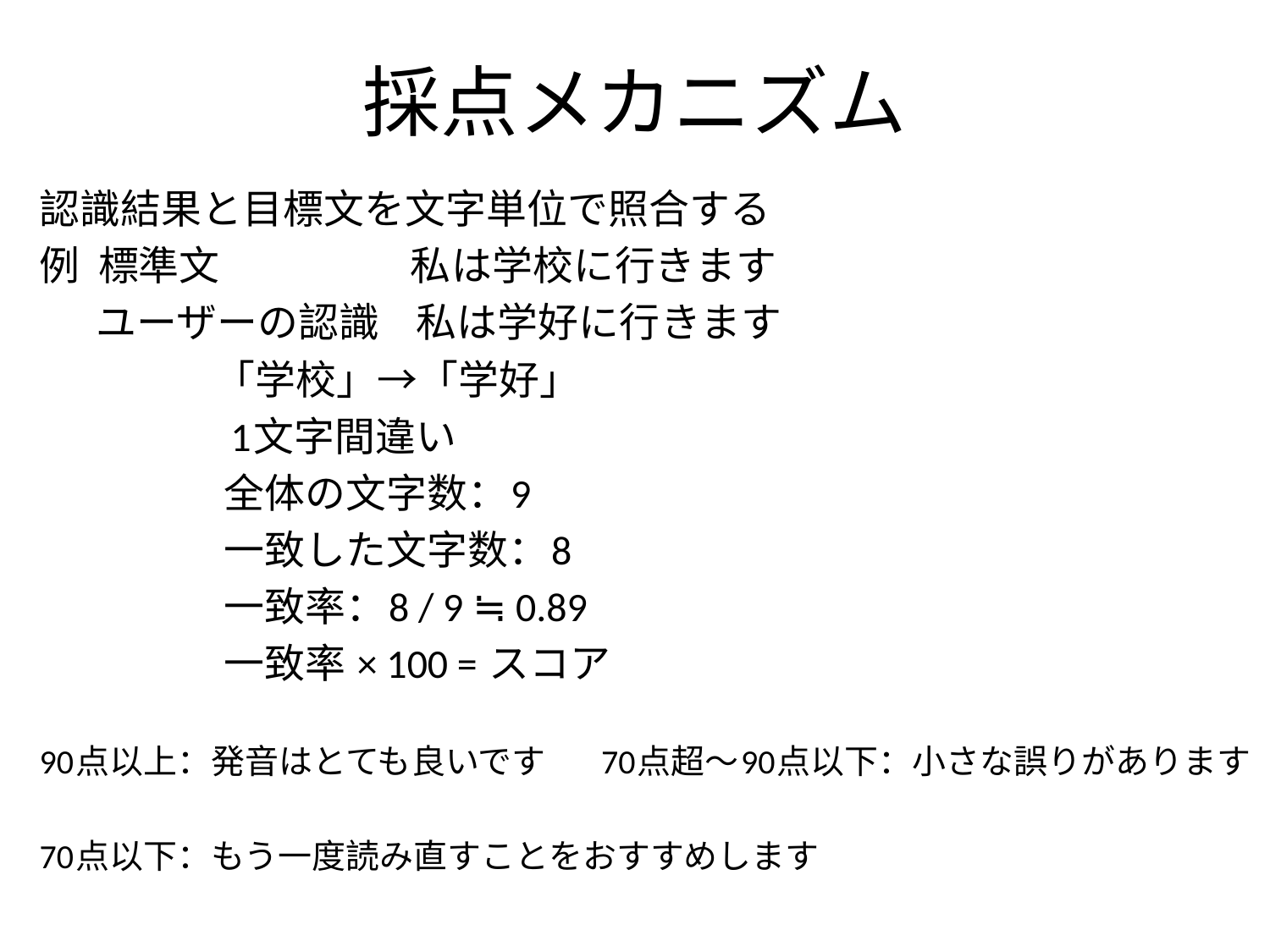

# 採点メカニズム

認識結果と目標文を文字単位で照合する
例  標準文                     私は学校に行きます
      ユーザーの認識    私は学好に行きます
                   「学校」→「学好」
                     1文字間違い
                    全体の文字数：9
                    一致した文字数：8
                    一致率：8 / 9 ≒ 0.89
                    一致率 × 100 = スコア

90点以上：発音はとても良いです       70点超〜90点以下：小さな誤りがあります

70点以下：もう一度読み直すことをおすすめします